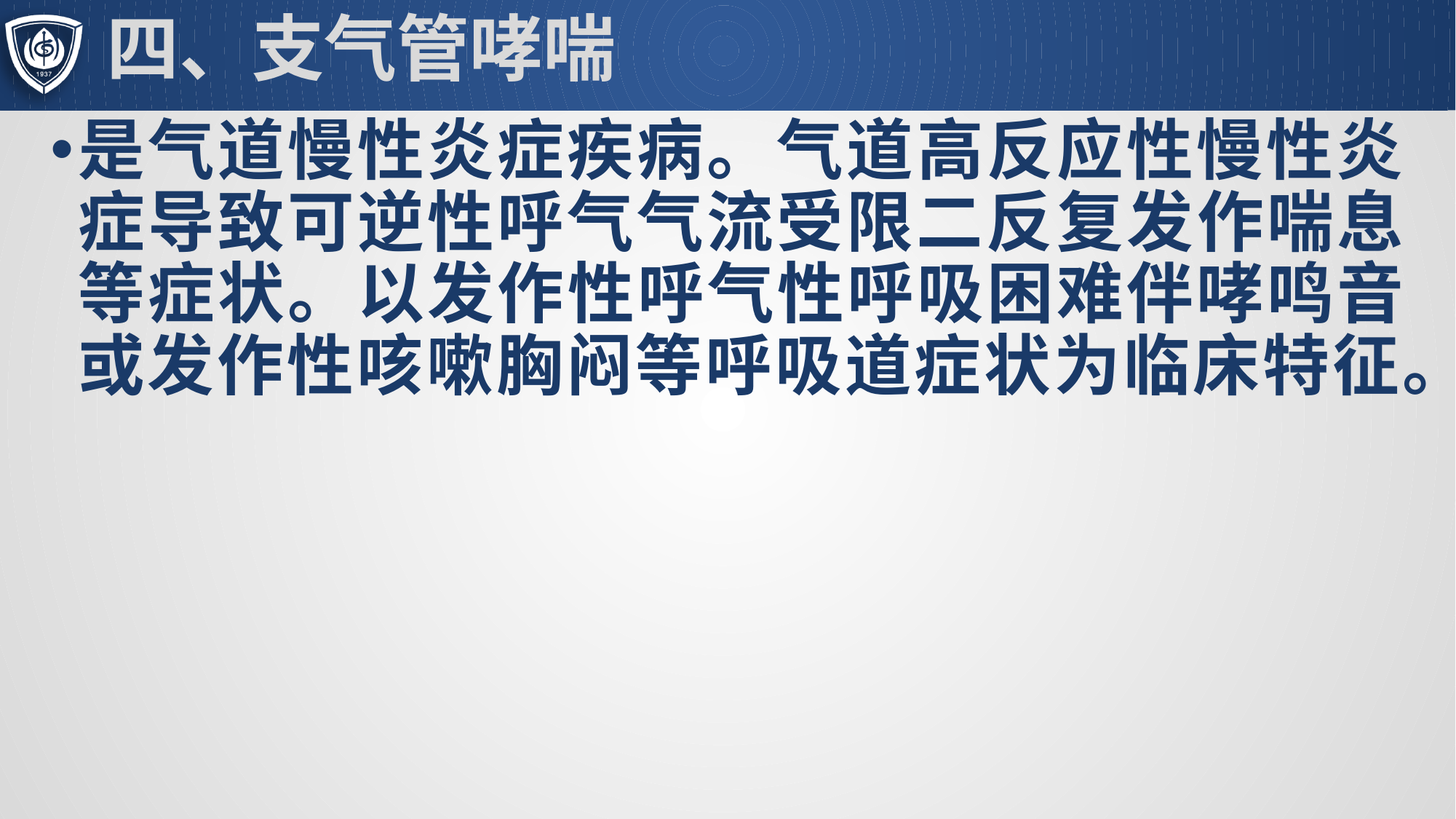

# 四、支气管哮喘
是气道慢性炎症疾病。气道高反应性慢性炎症导致可逆性呼气气流受限二反复发作喘息等症状。以发作性呼气性呼吸困难伴哮鸣音或发作性咳嗽胸闷等呼吸道症状为临床特征。